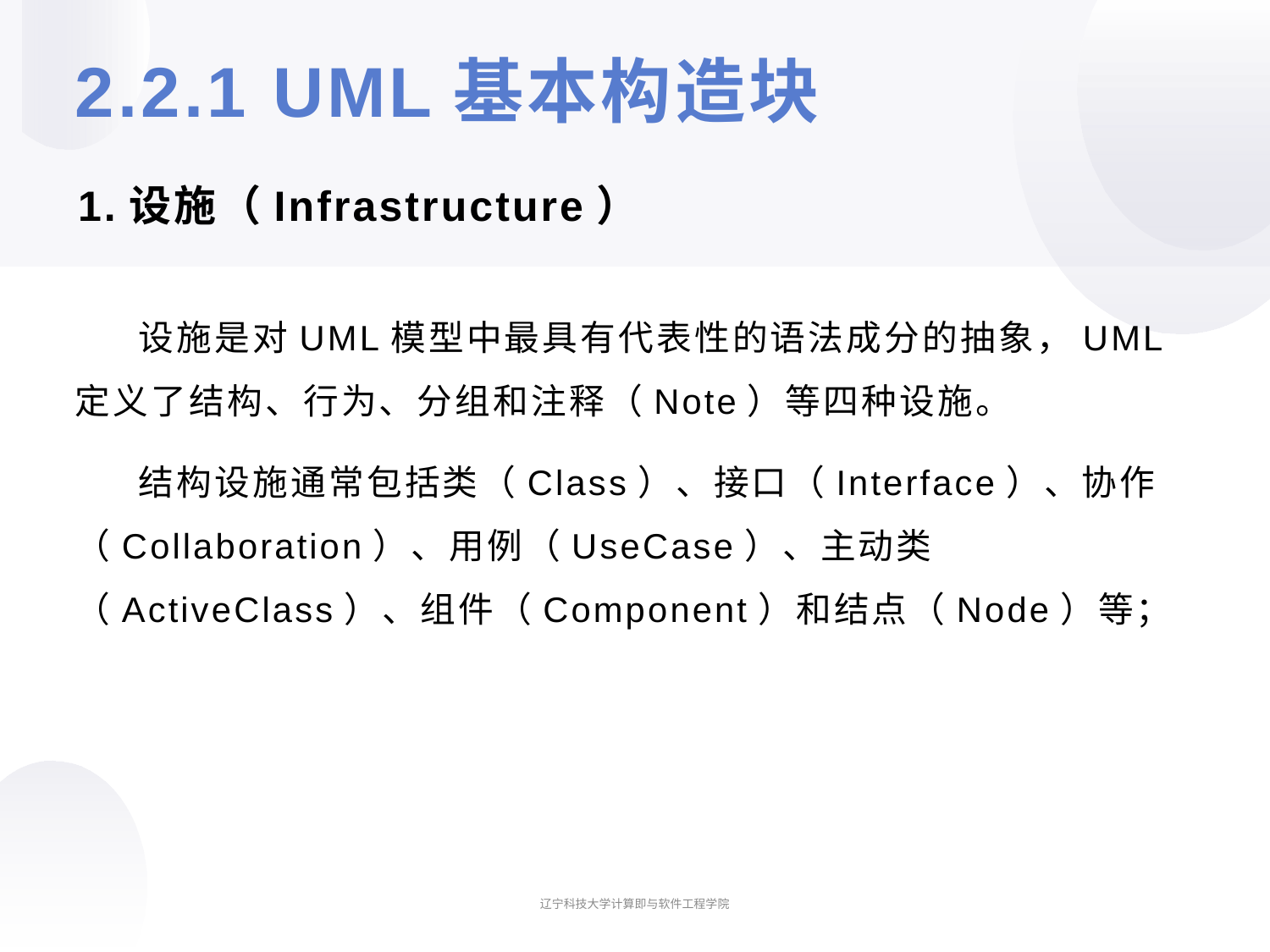

# 2.2.1 UML基本构造块
1.设施（Infrastructure）

设施是对UML模型中最具有代表性的语法成分的抽象，UML定义了结构、行为、分组和注释（Note）等四种设施。
结构设施通常包括类（Class）、接口（Interface）、协作（Collaboration）、用例（UseCase）、主动类（ActiveClass）、组件（Component）和结点（Node）等；

辽宁科技大学计算即与软件工程学院
34